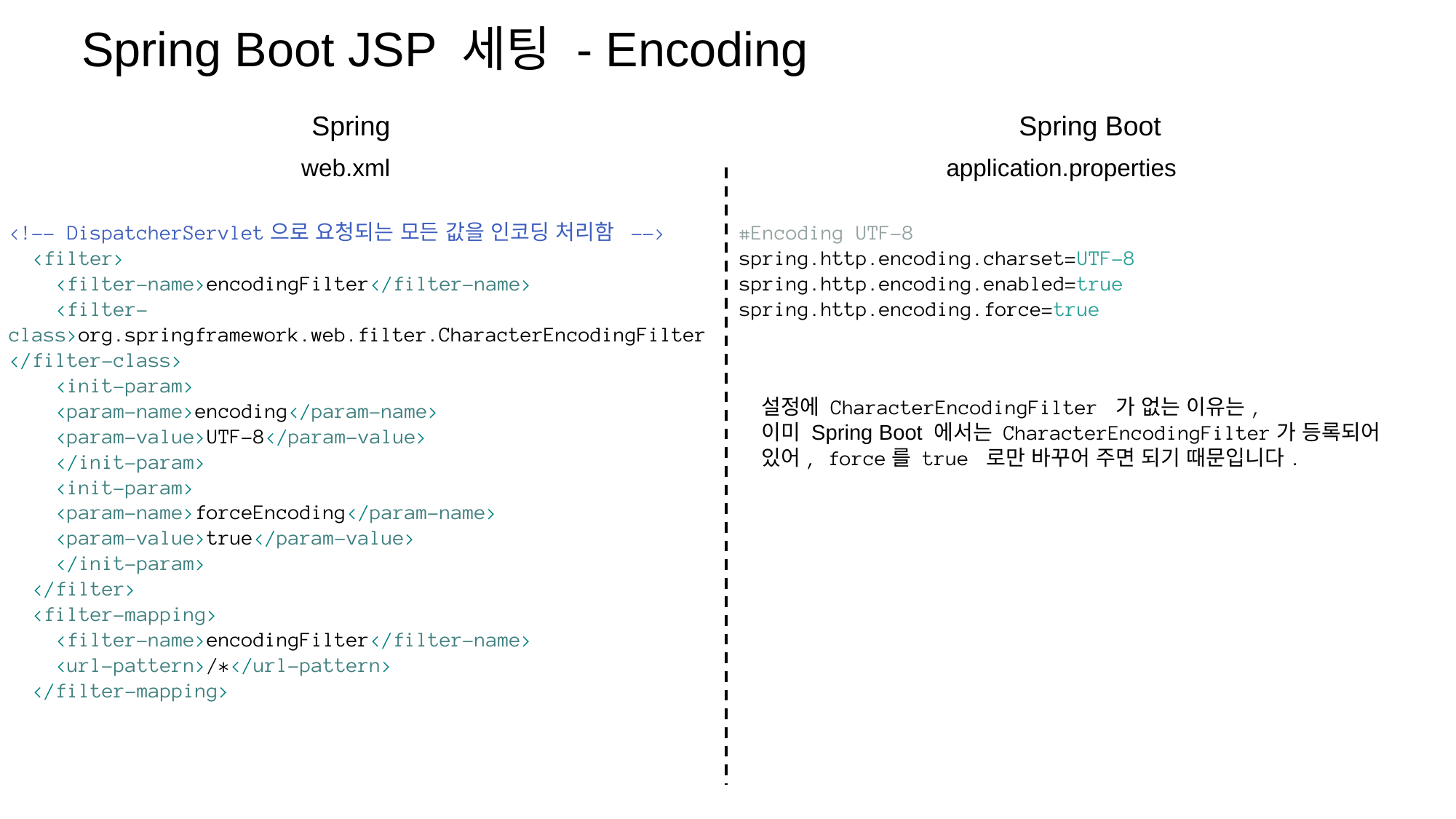

Spring Boot JSP 세팅 - Encoding
Spring
Spring Boot
web.xml
application.properties
<!-- DispatcherServlet으로 요청되는 모든 값을 인코딩 처리함  -->
  <filter>
    <filter-name>encodingFilter</filter-name>
    <filter-class>org.springframework.web.filter.CharacterEncodingFilter</filter-class>
    <init-param>
    <param-name>encoding</param-name>
    <param-value>UTF-8</param-value>
    </init-param>
    <init-param>
    <param-name>forceEncoding</param-name>
    <param-value>true</param-value>
    </init-param>
  </filter>
  <filter-mapping>
    <filter-name>encodingFilter</filter-name>
    <url-pattern>/*</url-pattern>
  </filter-mapping>
#Encoding UTF-8
spring.http.encoding.charset=UTF-8
spring.http.encoding.enabled=true
spring.http.encoding.force=true
설정에 CharacterEncodingFilter 가 없는 이유는,
이미 Spring Boot 에서는 CharacterEncodingFilter가 등록되어
있어, force를 true 로만 바꾸어 주면 되기 때문입니다.